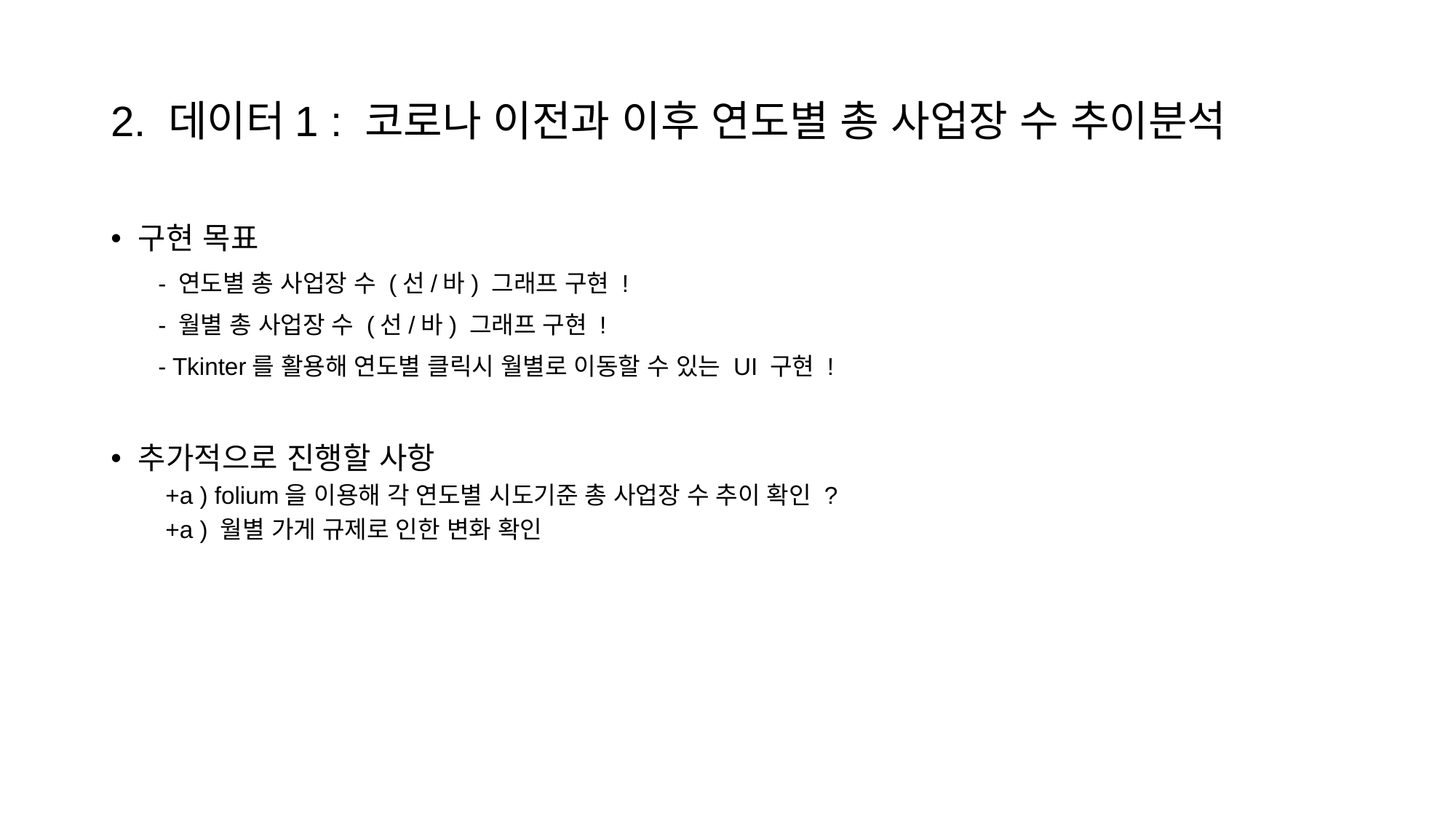

# 2. 데이터1 : 코로나 이전과 이후 연도별 총 사업장 수 추이분석
구현 목표
       - 연도별 총 사업장 수 (선/바) 그래프 구현 !
       - 월별 총 사업장 수 (선/바) 그래프 구현 !
       - Tkinter를 활용해 연도별 클릭시 월별로 이동할 수 있는 UI 구현 !

추가적으로 진행할 사항
+a ) folium을 이용해 각 연도별 시도기준 총 사업장 수 추이 확인 ?
+a ) 월별 가게 규제로 인한 변화 확인